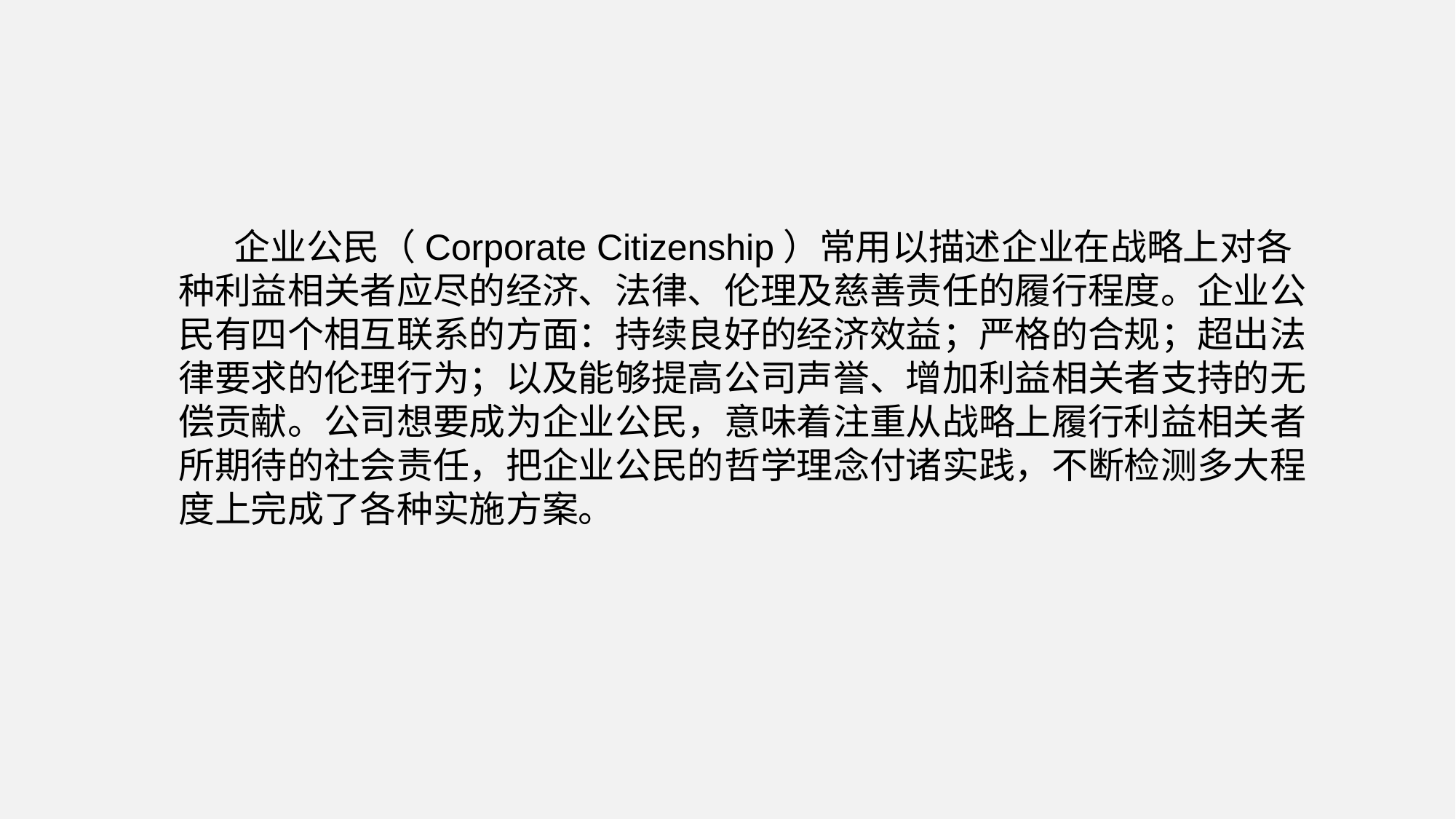

企业公民（Corporate Citizenship）常用以描述企业在战略上对各种利益相关者应尽的经济、法律、伦理及慈善责任的履行程度。企业公民有四个相互联系的方面：持续良好的经济效益；严格的合规；超出法律要求的伦理行为；以及能够提高公司声誉、增加利益相关者支持的无偿贡献。公司想要成为企业公民，意味着注重从战略上履行利益相关者所期待的社会责任，把企业公民的哲学理念付诸实践，不断检测多大程度上完成了各种实施方案。